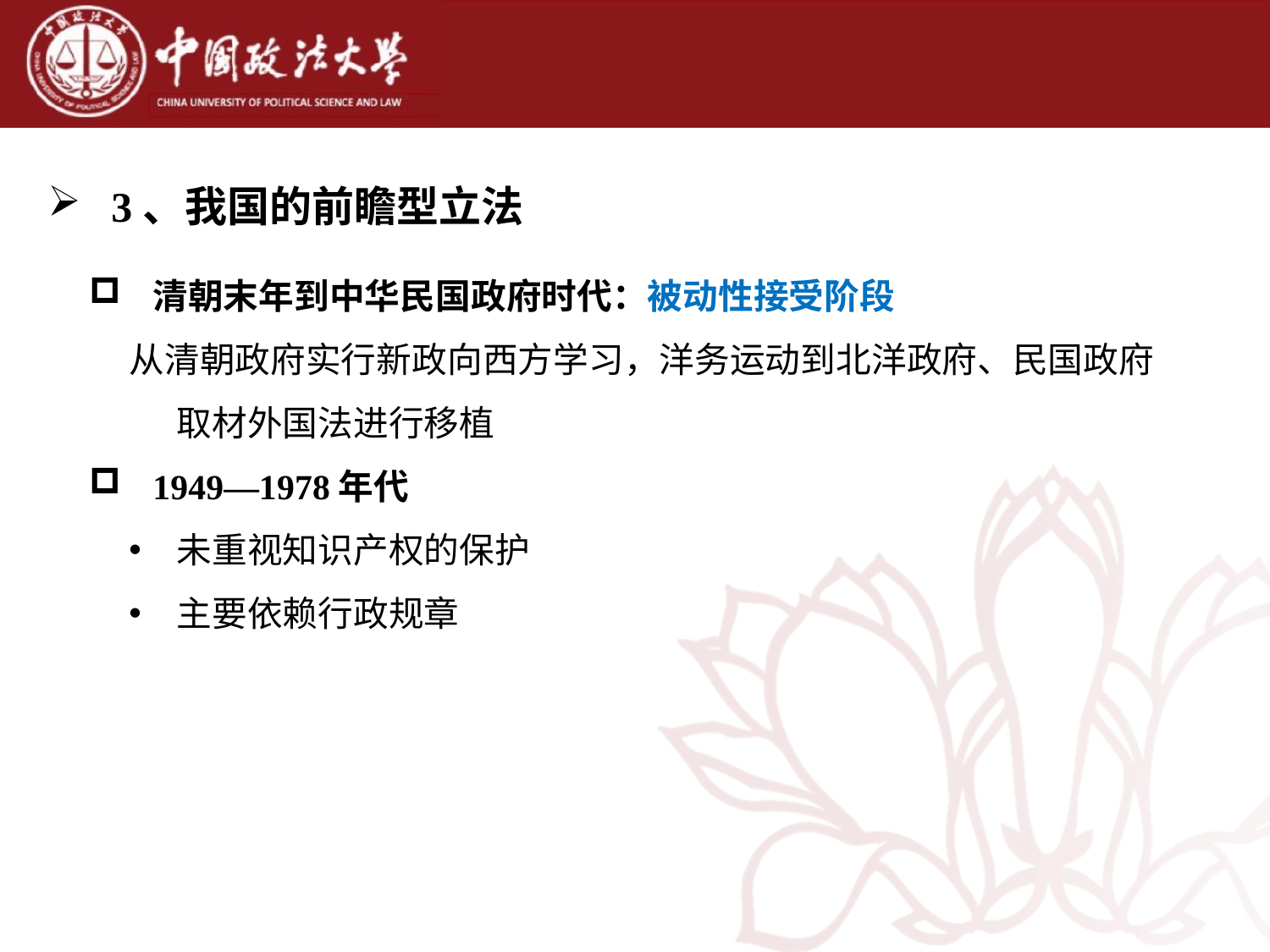

3、我国的前瞻型立法
清朝末年到中华民国政府时代：被动性接受阶段
从清朝政府实行新政向西方学习，洋务运动到北洋政府、民国政府取材外国法进行移植
1949—1978年代
未重视知识产权的保护
主要依赖行政规章